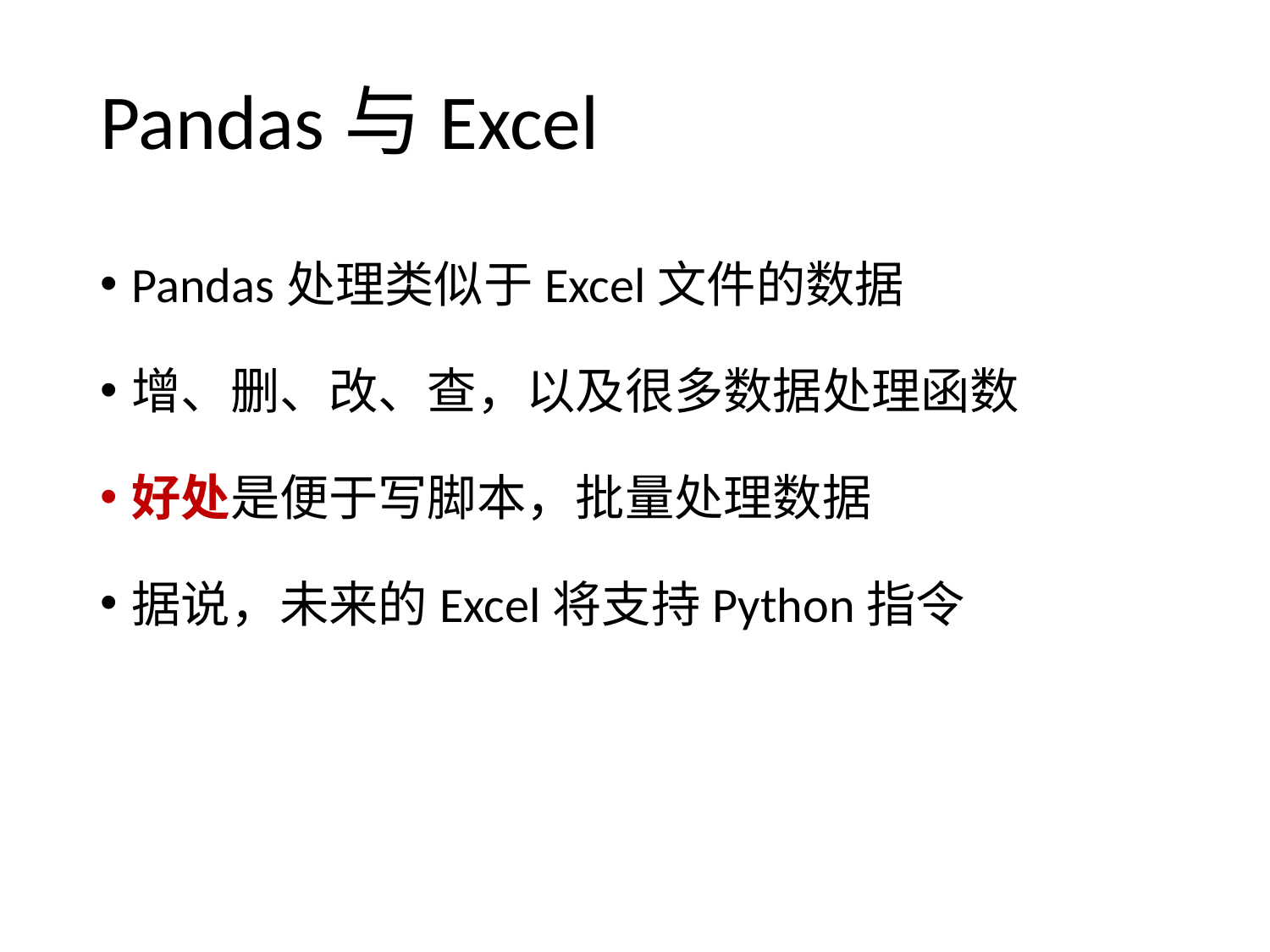

# Pandas与Excel
Pandas处理类似于Excel文件的数据
增、删、改、查，以及很多数据处理函数
好处是便于写脚本，批量处理数据
据说，未来的Excel将支持Python指令